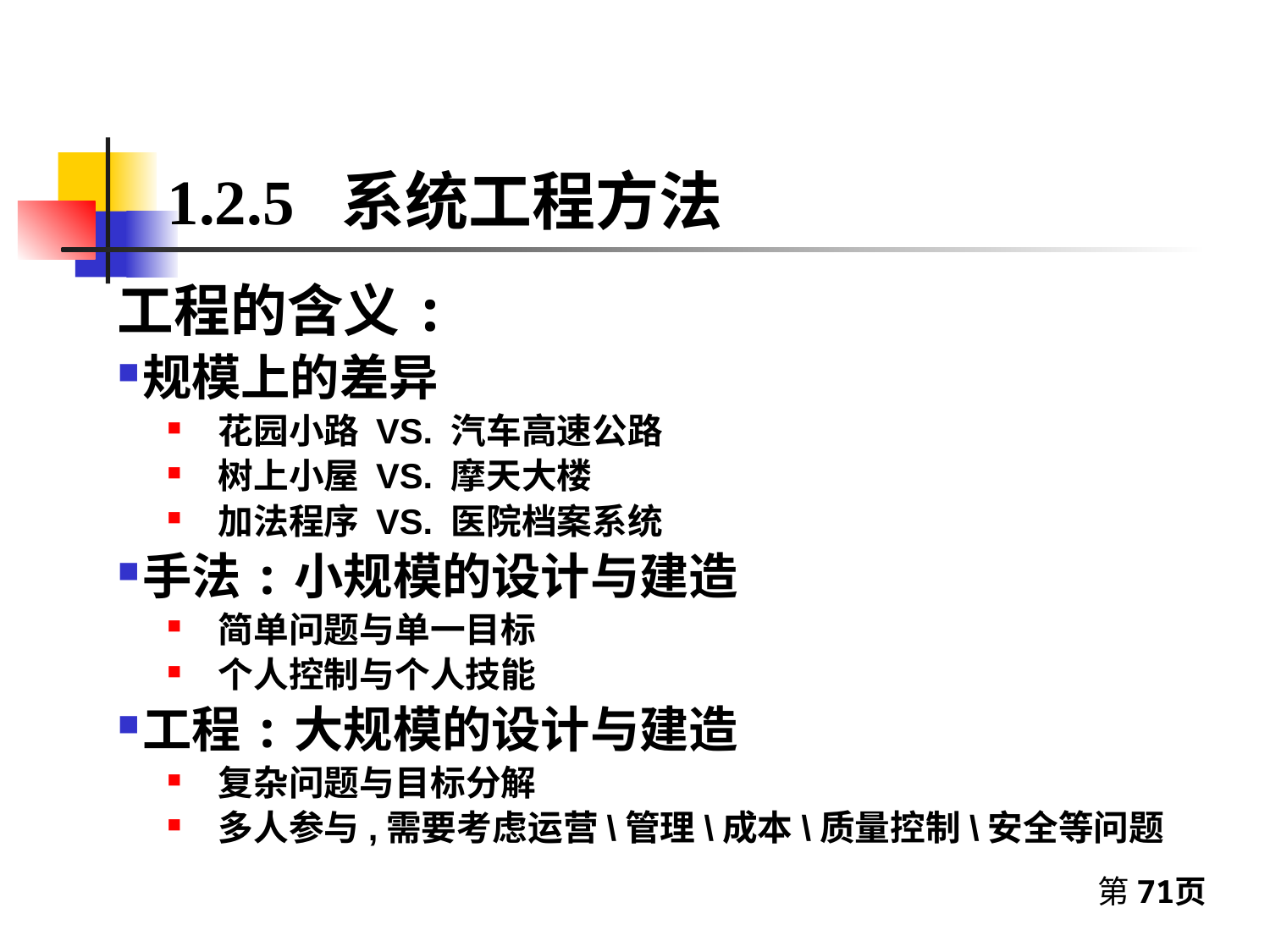

1.2.5  系统工程方法
工程的含义:
规模上的差异
花园小路 VS. 汽车高速公路
树上小屋 VS. 摩天大楼
加法程序 VS. 医院档案系统
手法:小规模的设计与建造
简单问题与单一目标
个人控制与个人技能
工程:大规模的设计与建造
复杂问题与目标分解
多人参与,需要考虑运营\管理\成本\质量控制\安全等问题